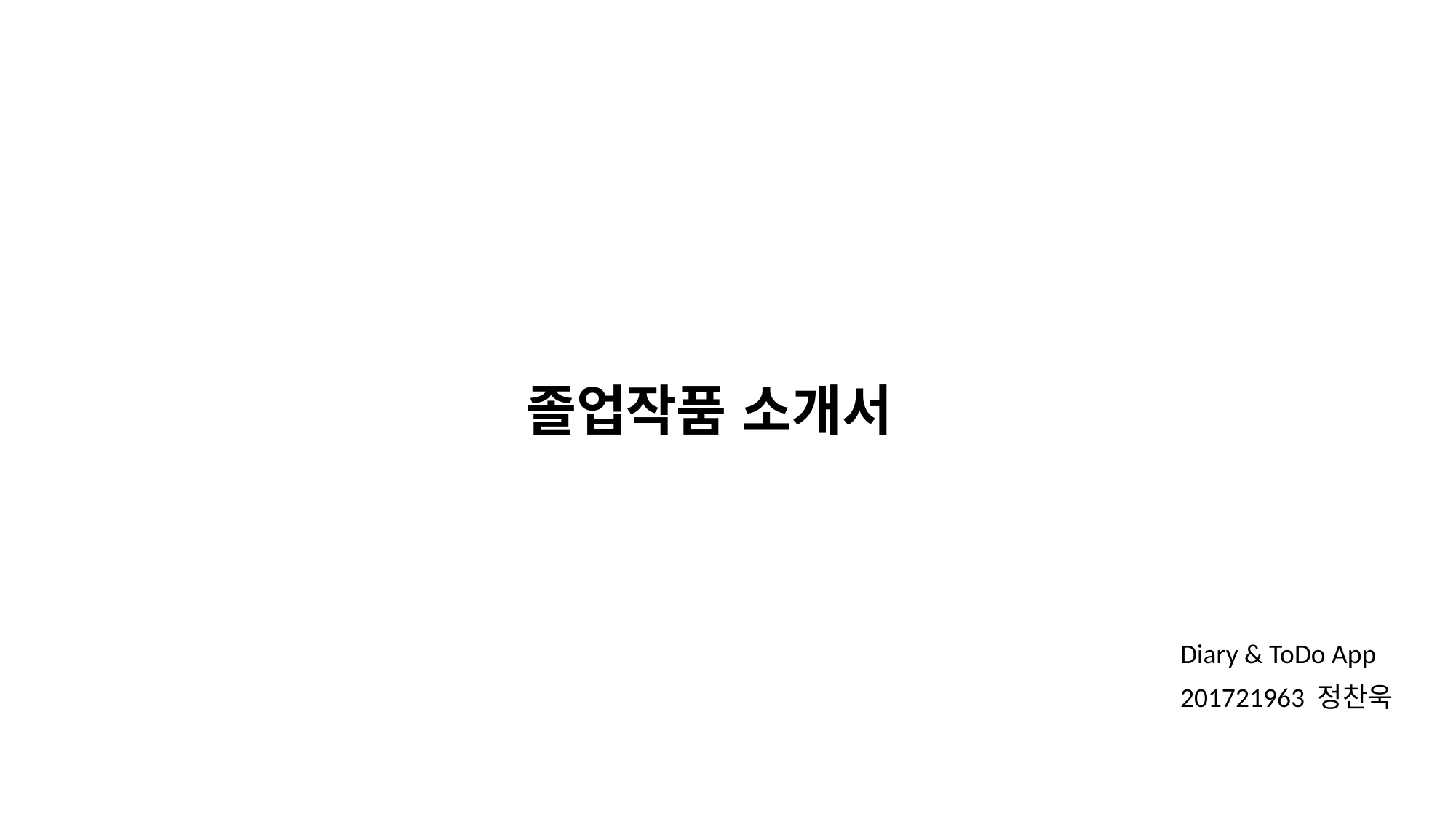

졸업작품 소개서
Diary & ToDo App
201721963 정찬욱